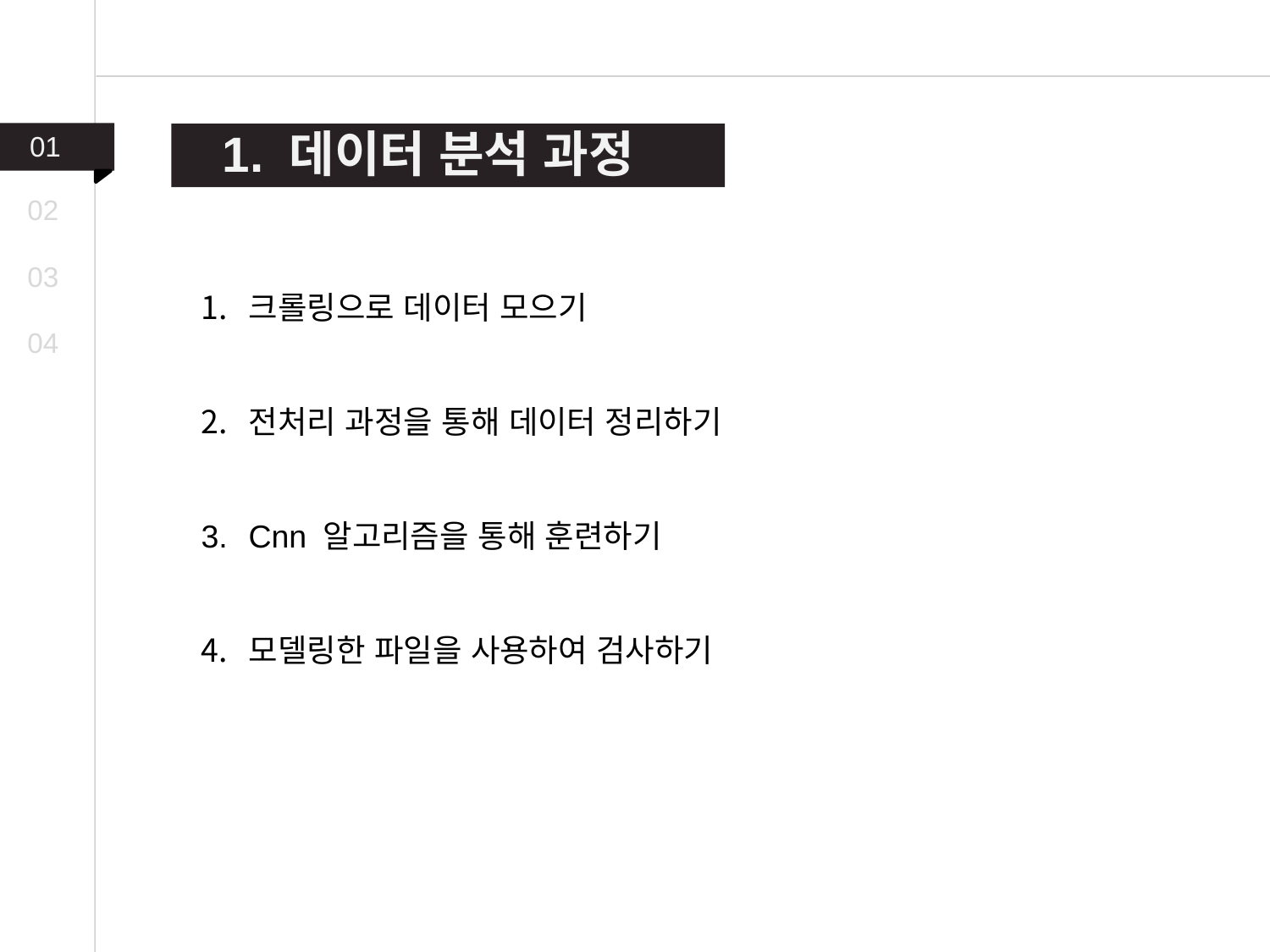

1. 데이터 분석 과정
01

02
03
크롤링으로 데이터 모으기

전처리 과정을 통해 데이터 정리하기

Cnn 알고리즘을 통해 훈련하기

모델링한 파일을 사용하여 검사하기
04